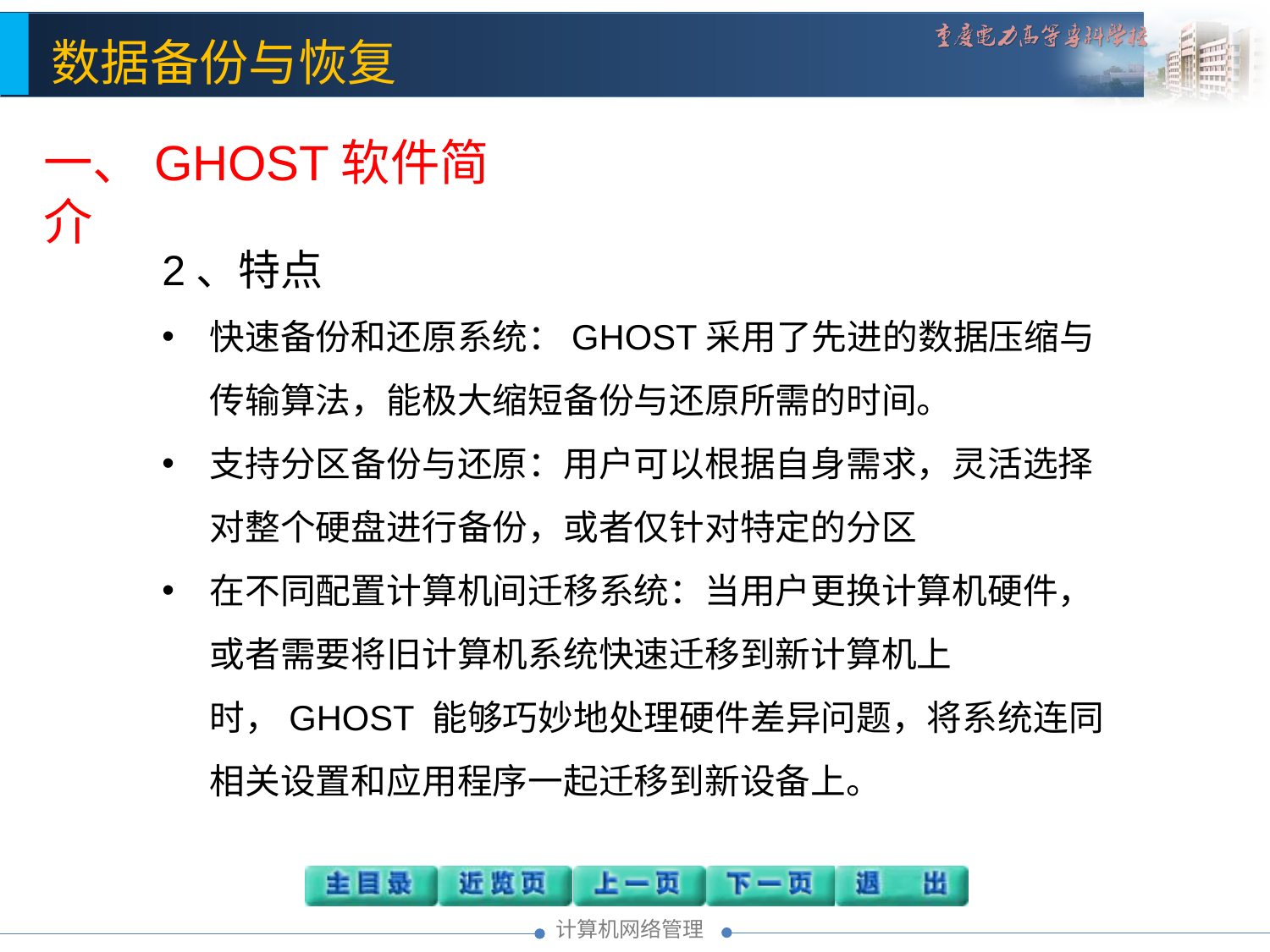

一、GHOST软件简介
2、特点
快速备份和还原系统：GHOST采用了先进的数据压缩与传输算法，能极大缩短备份与还原所需的时间。
支持分区备份与还原：用户可以根据自身需求，灵活选择对整个硬盘进行备份，或者仅针对特定的分区
在不同配置计算机间迁移系统：当用户更换计算机硬件，或者需要将旧计算机系统快速迁移到新计算机上时，GHOST 能够巧妙地处理硬件差异问题，将系统连同相关设置和应用程序一起迁移到新设备上。